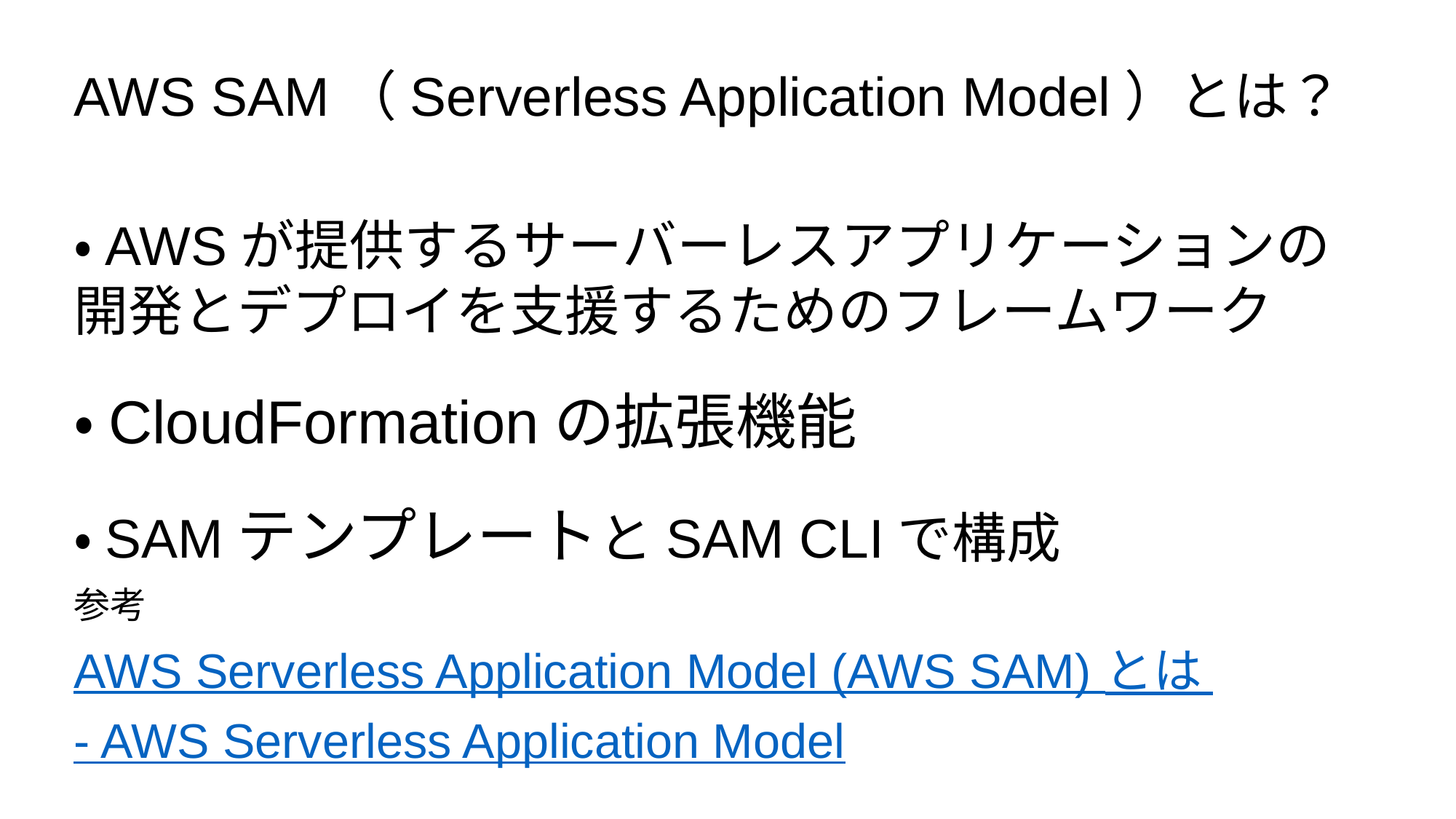

AWS SAM（Serverless Application Model）とは？
・AWSが提供するサーバーレスアプリケーションの開発とデプロイを支援するためのフレームワーク
・CloudFormationの拡張機能
・SAMテンプレートとSAM CLIで構成
参考
AWS Serverless Application Model (AWS SAM) とは - AWS Serverless Application Model